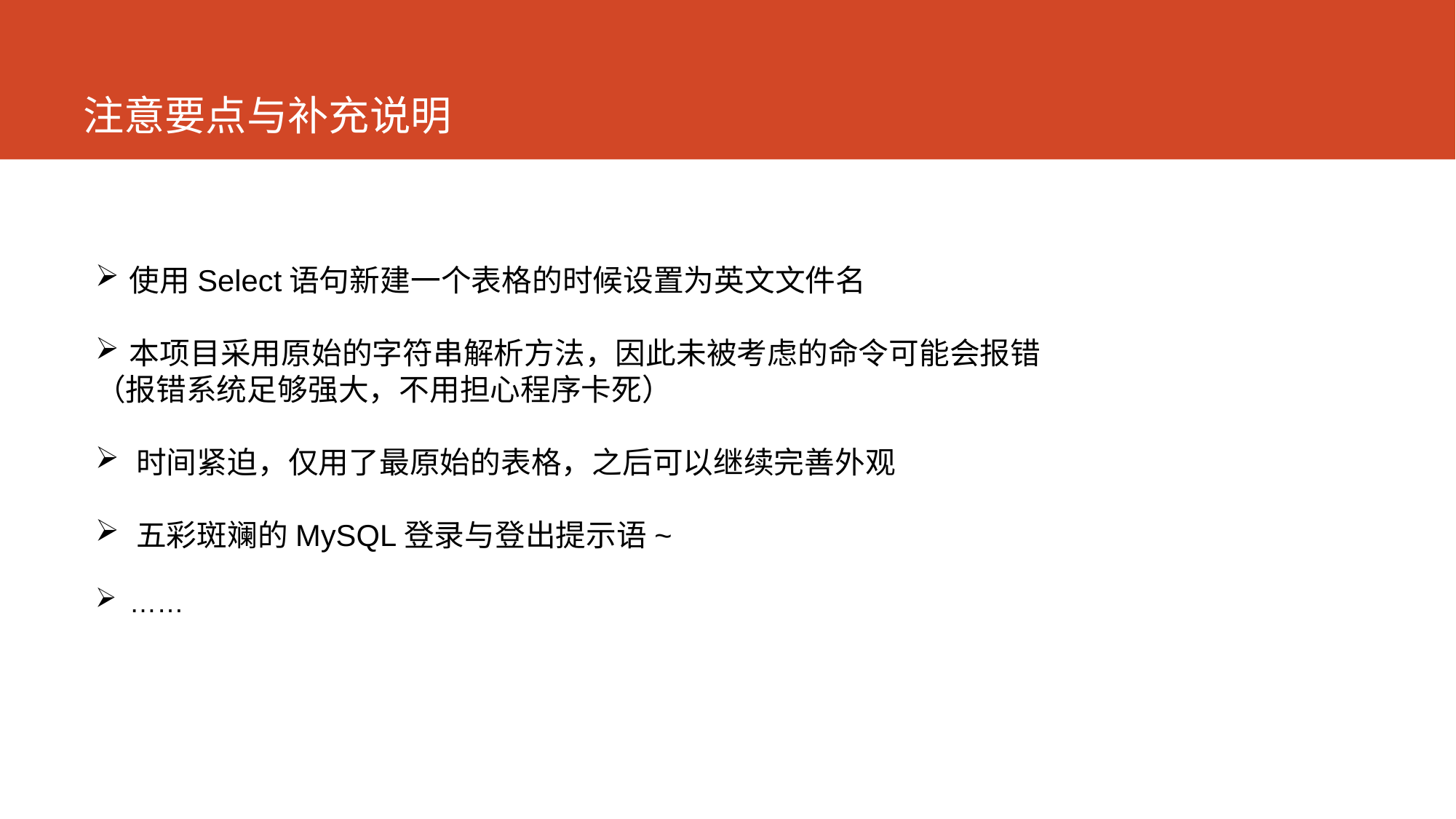

# 注意要点与补充说明
使用Select语句新建一个表格的时候设置为英文文件名

本项目采用原始的字符串解析方法，因此未被考虑的命令可能会报错
（报错系统足够强大，不用担心程序卡死）

时间紧迫，仅用了最原始的表格，之后可以继续完善外观

五彩斑斓的MySQL登录与登出提示语~

……